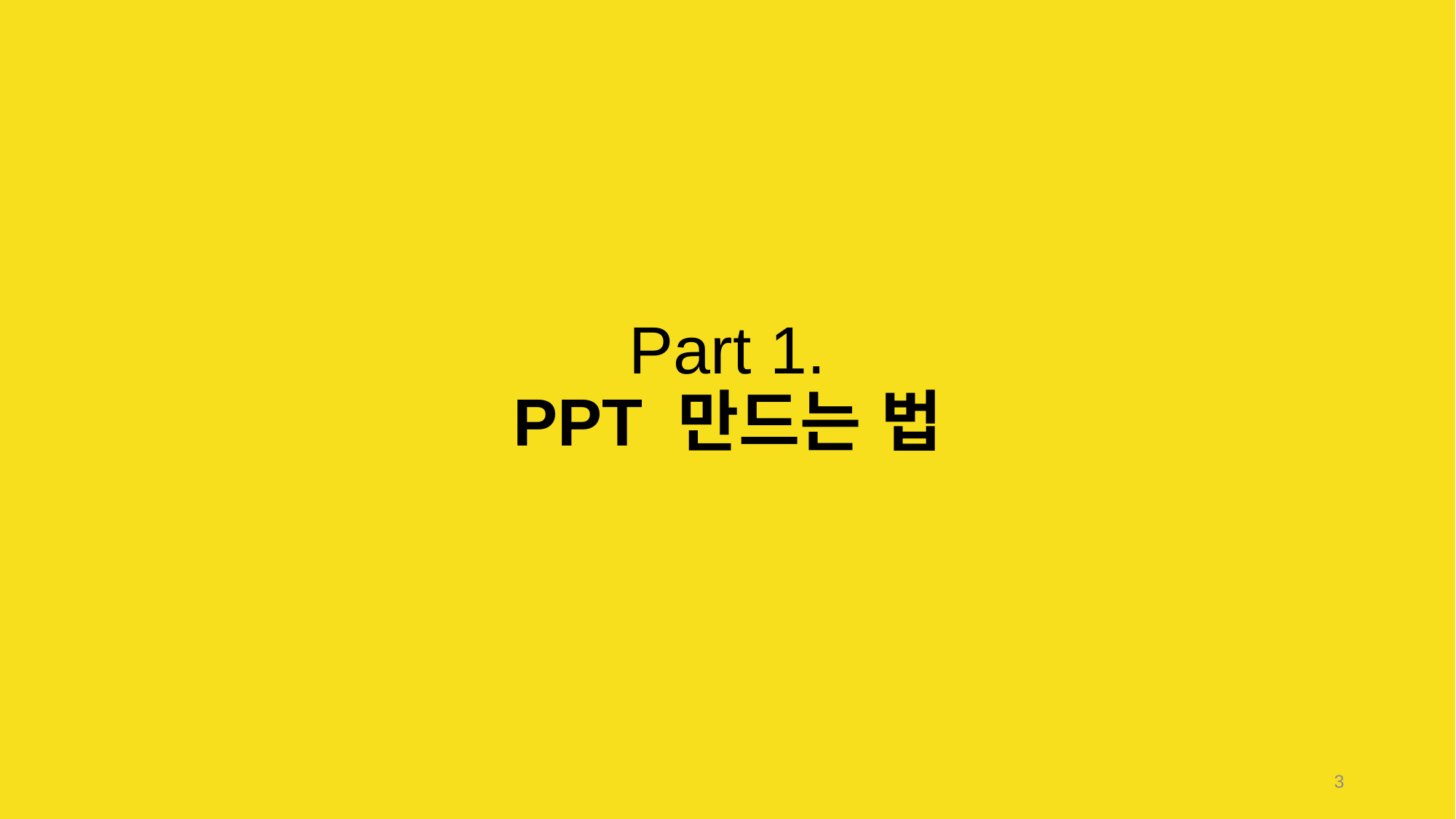

# Part 1. PPT 만드는 법
3